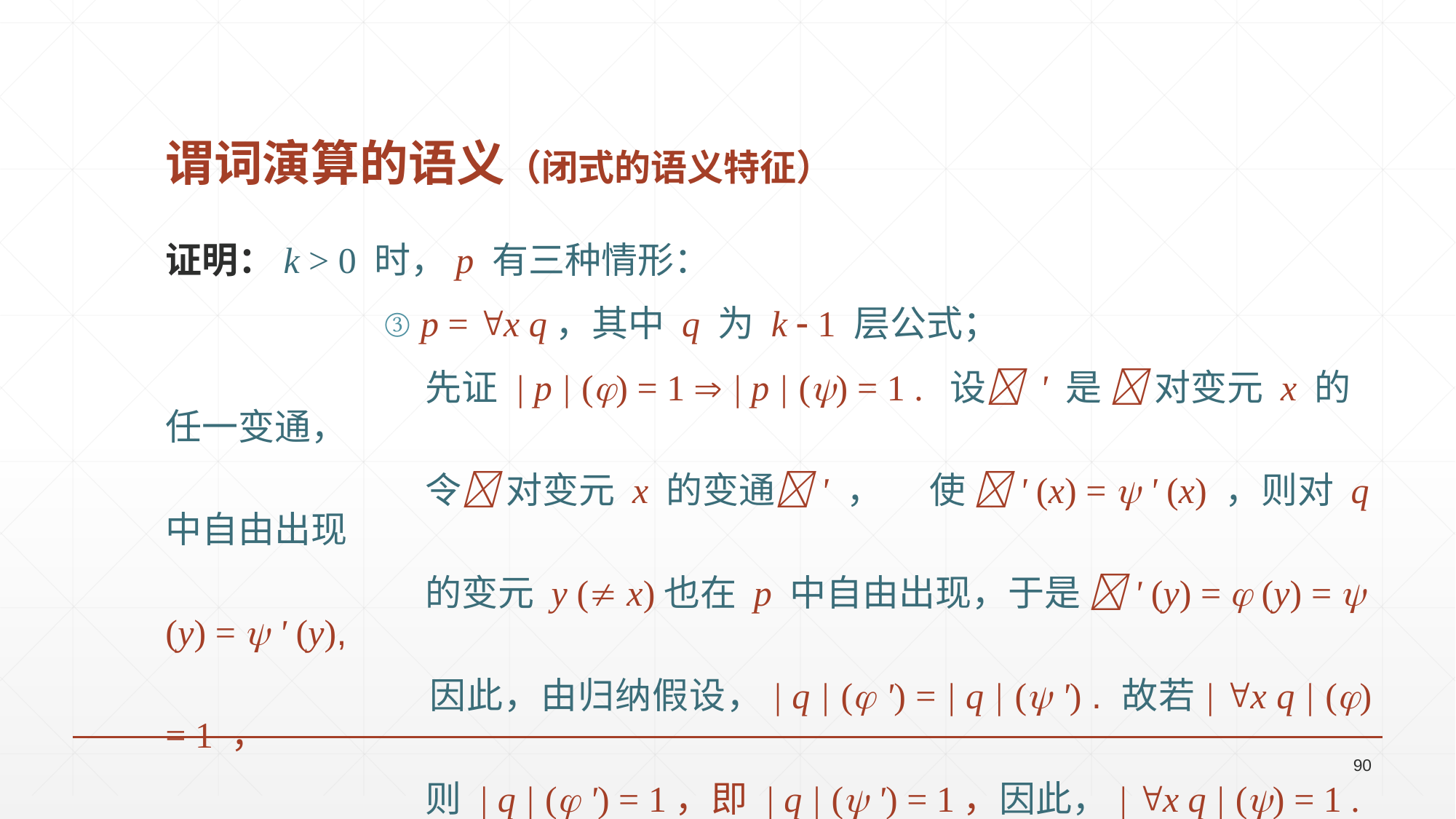

# 谓词演算的语义（闭式的语义特征）
证明：k > 0 时，p 有三种情形：
		③ p = ∀x q，其中 q 为 k − 1 层公式；
		    先证 | p | (ϕ) = 1 ⇒ | p | (ψ) = 1 .  设ψ ʹ 是 ψ 对变元 x 的任一变通，
		    令ϕ 对变元 x 的变通ϕʹ ，	使 ϕʹ (x) = ψ ʹ (x) ，则对 q 中自由出现
		    的变元 y (≠ x)也在 p 中自由出现，于是 ϕʹ (y) = ϕ (y) = ψ (y) = ψ ʹ (y),
		    因此，由归纳假设，| q | (ϕ ʹ) = | q | (ψ ʹ) . 故若| ∀x q | (ϕ) = 1 ，
		    则 | q | (ϕ ʹ) = 1，即 | q | (ψ ʹ) = 1，因此，| ∀x q | (ψ) = 1 .
		    反之亦然，所以 | p | (ϕ) = | p | (ψ) .
90